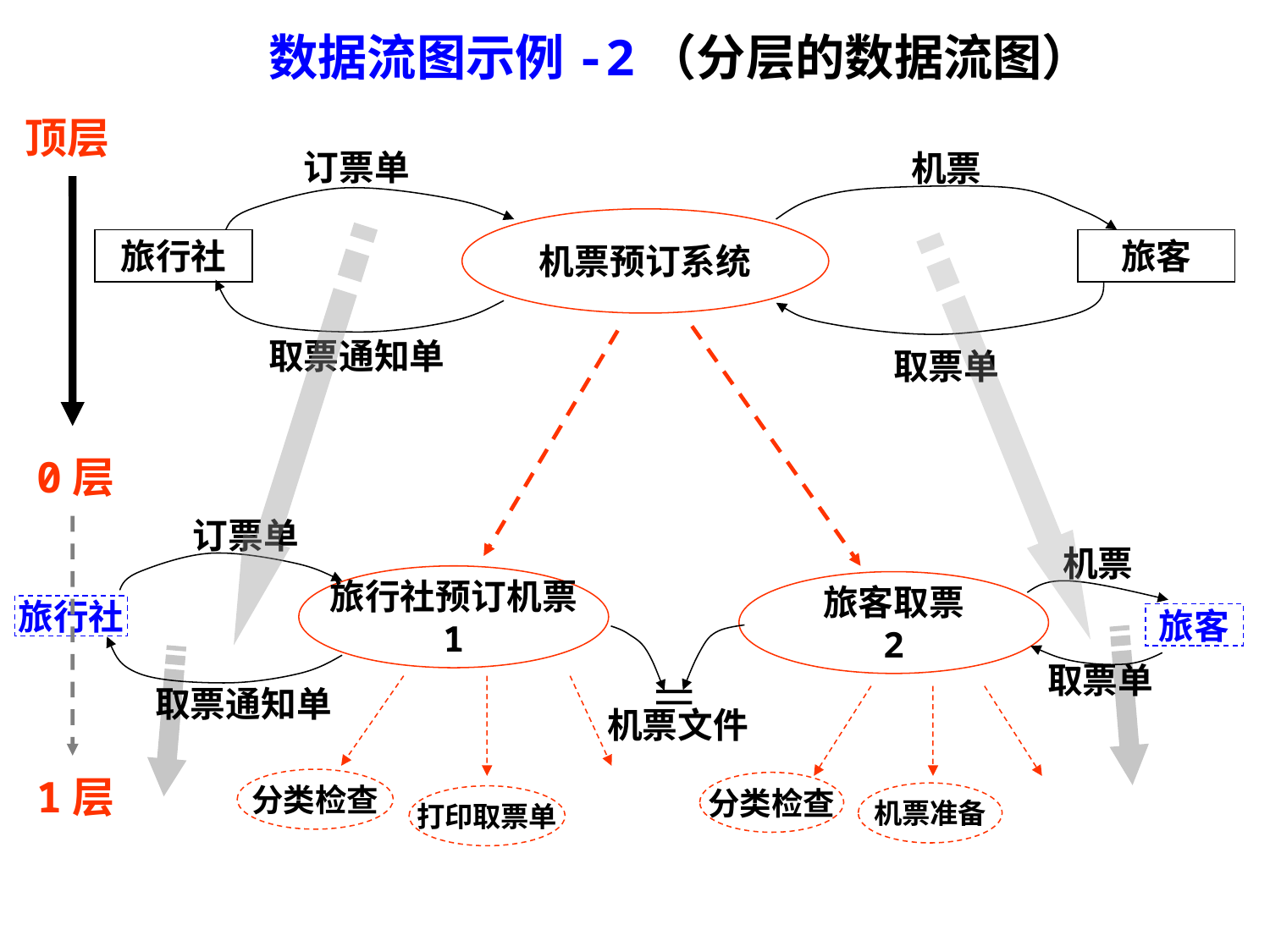

数据流图示例-2（分层的数据流图）
顶层

0层

1层
订票单

机票

机票预订系统
旅行社
旅客

取票通知单

取票单

旅行社预订机票
1
旅客取票
2

订票单

旅行社

取票通知单
机票

旅客

取票单

＝
机票文件

分类检查
打印取票单

分类检查
机票准备